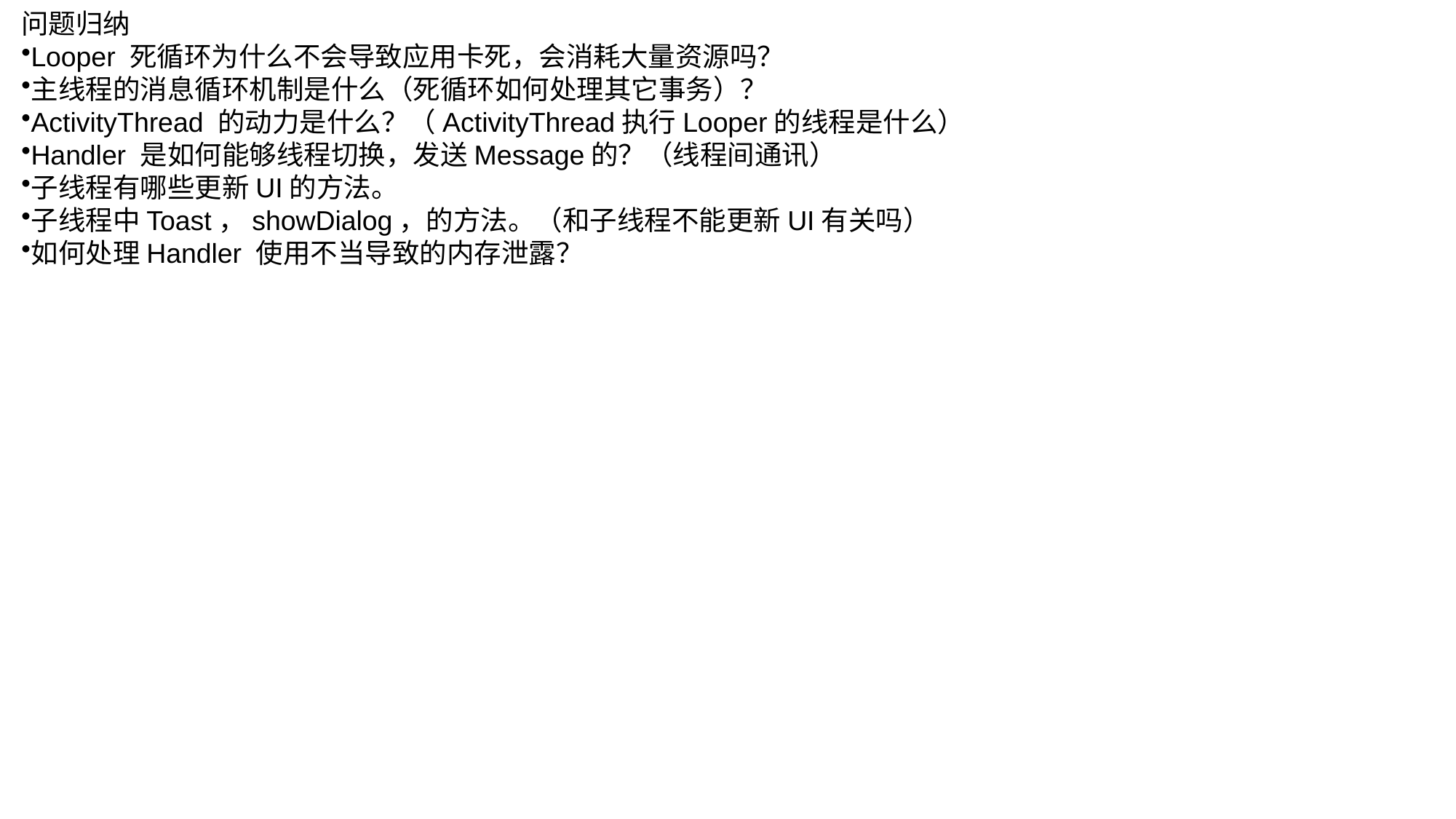

问题归纳
Looper 死循环为什么不会导致应用卡死，会消耗大量资源吗？
主线程的消息循环机制是什么（死循环如何处理其它事务）？
ActivityThread 的动力是什么？（ActivityThread执行Looper的线程是什么）
Handler 是如何能够线程切换，发送Message的？（线程间通讯）
子线程有哪些更新UI的方法。
子线程中Toast，showDialog，的方法。（和子线程不能更新UI有关吗）
如何处理Handler 使用不当导致的内存泄露？